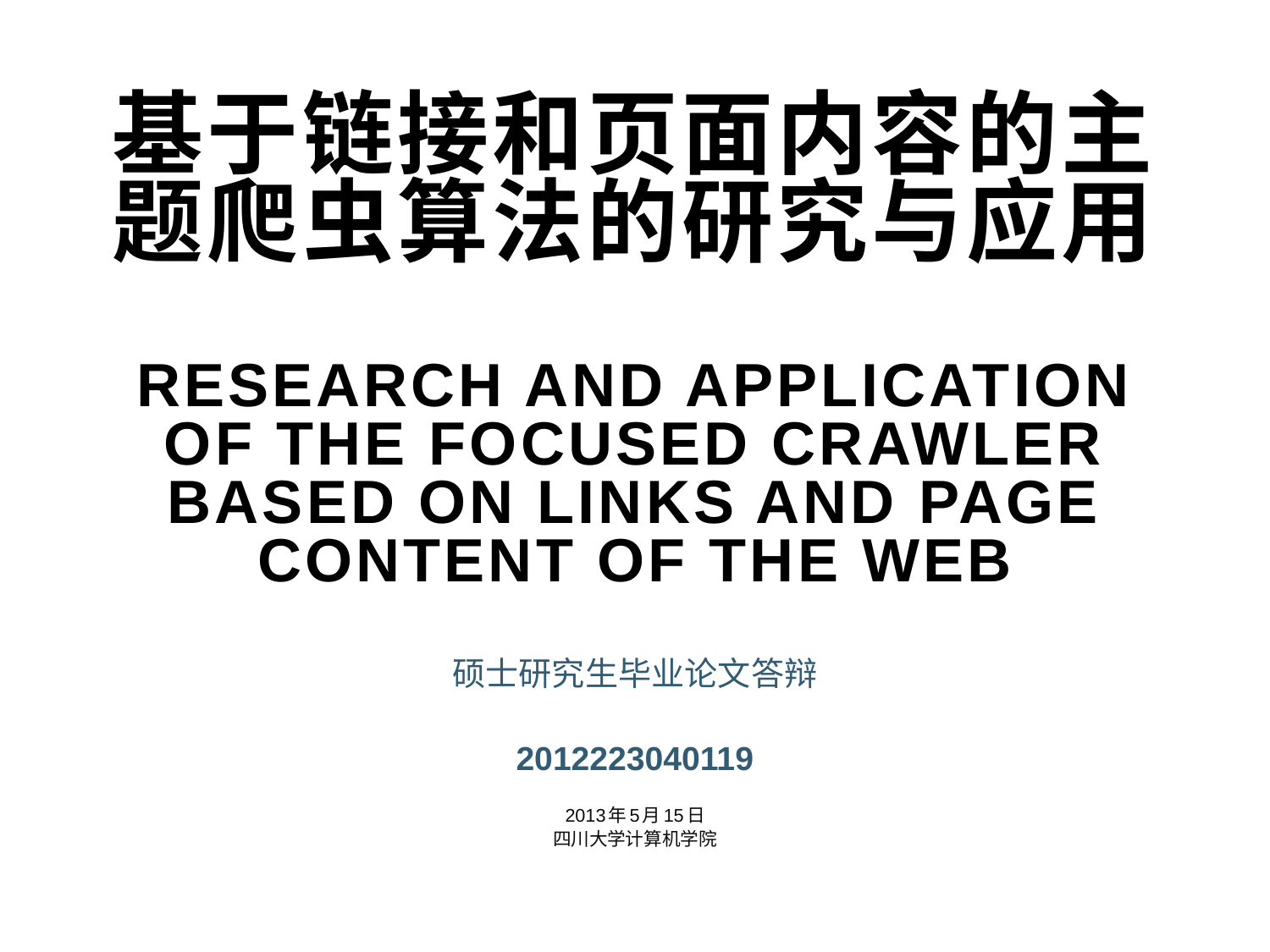

# 基于链接和页面内容的主题爬虫算法的研究与应用 Research and Application of the focused crawler based on links and page content of the web
硕士研究生毕业论文答辩

2012223040119

2013年5月15日
四川大学计算机学院